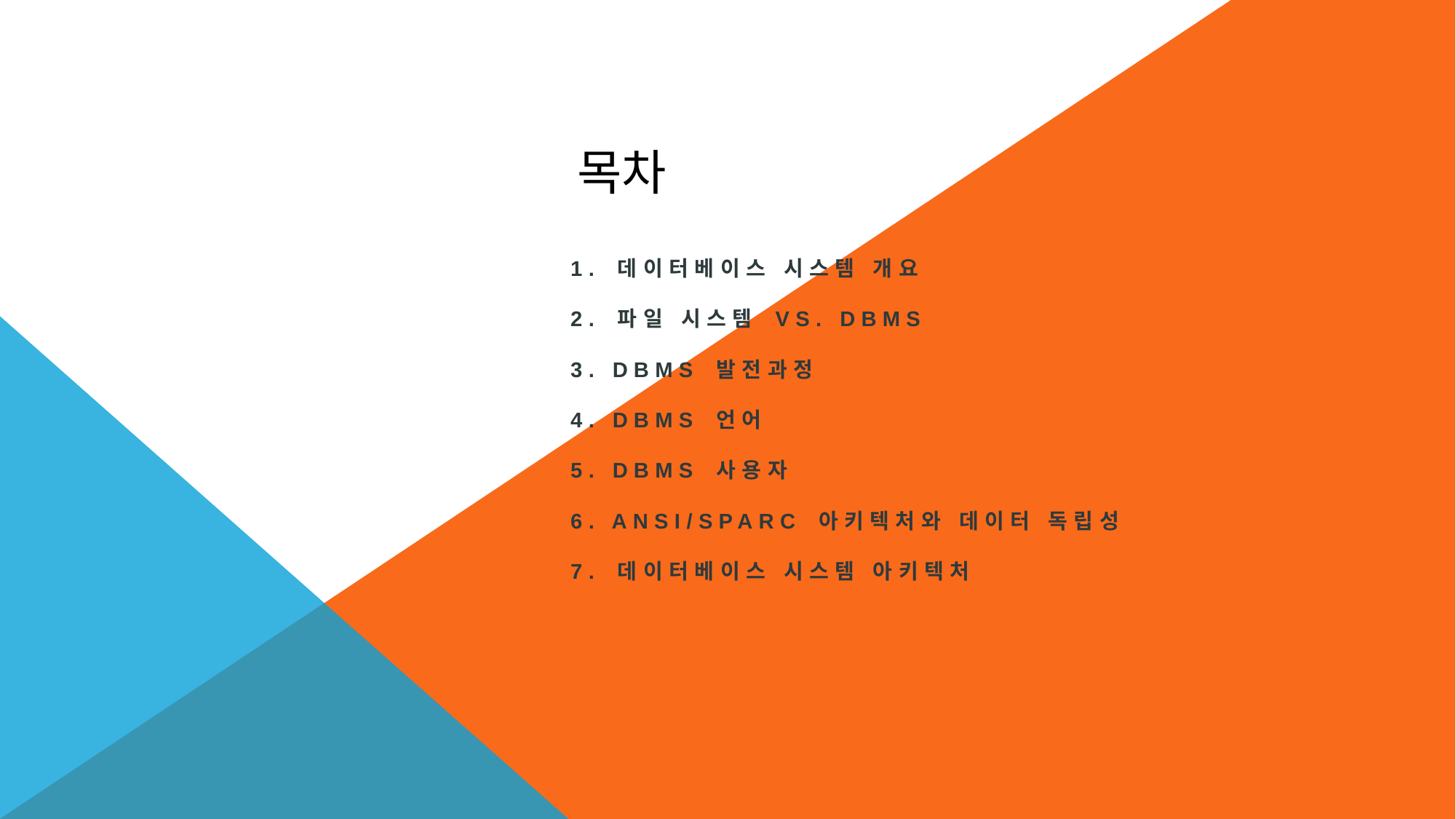

# 목차
1. 데이터베이스 시스템 개요
2. 파일 시스템 vs. DBMS
3. DBMS 발전과정
4. DBMS 언어
5. DBMS 사용자
6. ANSI/SPARC 아키텍처와 데이터 독립성
7. 데이터베이스 시스템 아키텍처